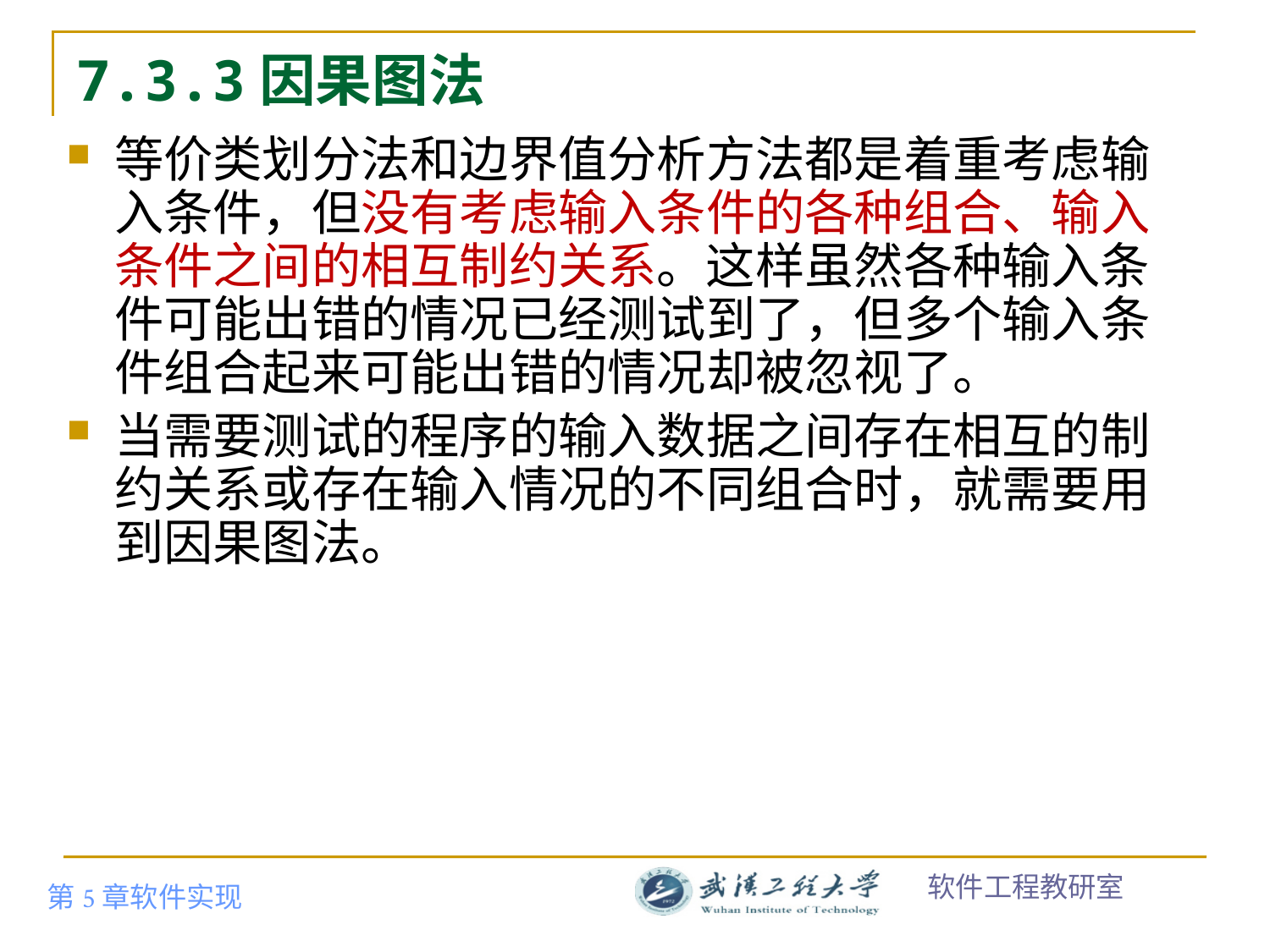

# 7.3.3因果图法
等价类划分法和边界值分析方法都是着重考虑输入条件，但没有考虑输入条件的各种组合、输入条件之间的相互制约关系。这样虽然各种输入条件可能出错的情况已经测试到了，但多个输入条件组合起来可能出错的情况却被忽视了。
当需要测试的程序的输入数据之间存在相互的制约关系或存在输入情况的不同组合时，就需要用到因果图法。